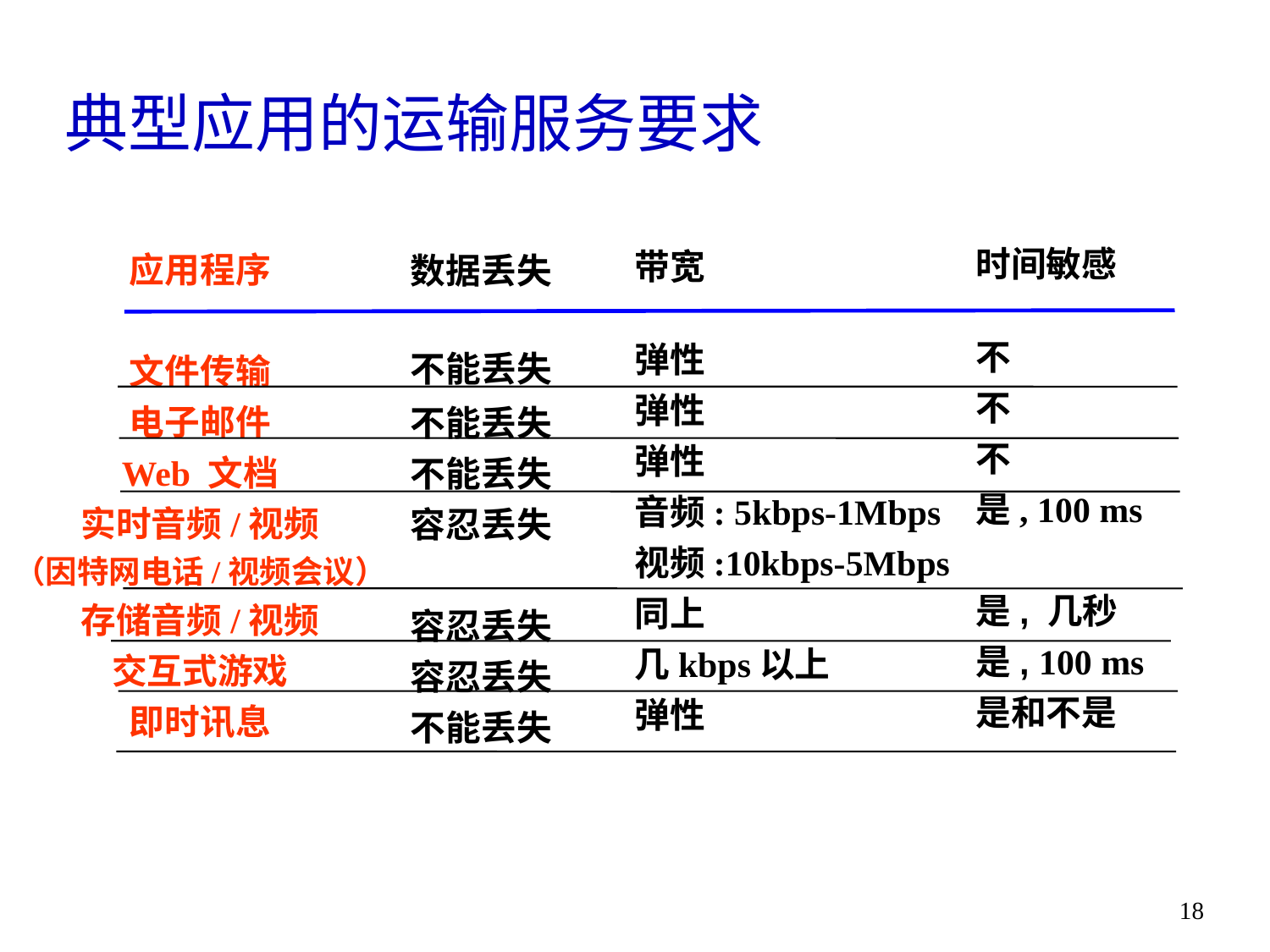

# 典型应用的运输服务要求
应用程序

文件传输
电子邮件
Web 文档
实时音频/视频
（因特网电话/视频会议）
存储音频/视频
交互式游戏
即时讯息
数据丢失

不能丢失
不能丢失
不能丢失
容忍丢失

容忍丢失
容忍丢失
不能丢失
时间敏感

不
不
不
是, 100 ms

是, 几秒
是, 100 ms
是和不是
带宽

弹性
弹性
弹性
音频: 5kbps-1Mbps
视频:10kbps-5Mbps
同上
几kbps以上
弹性

18